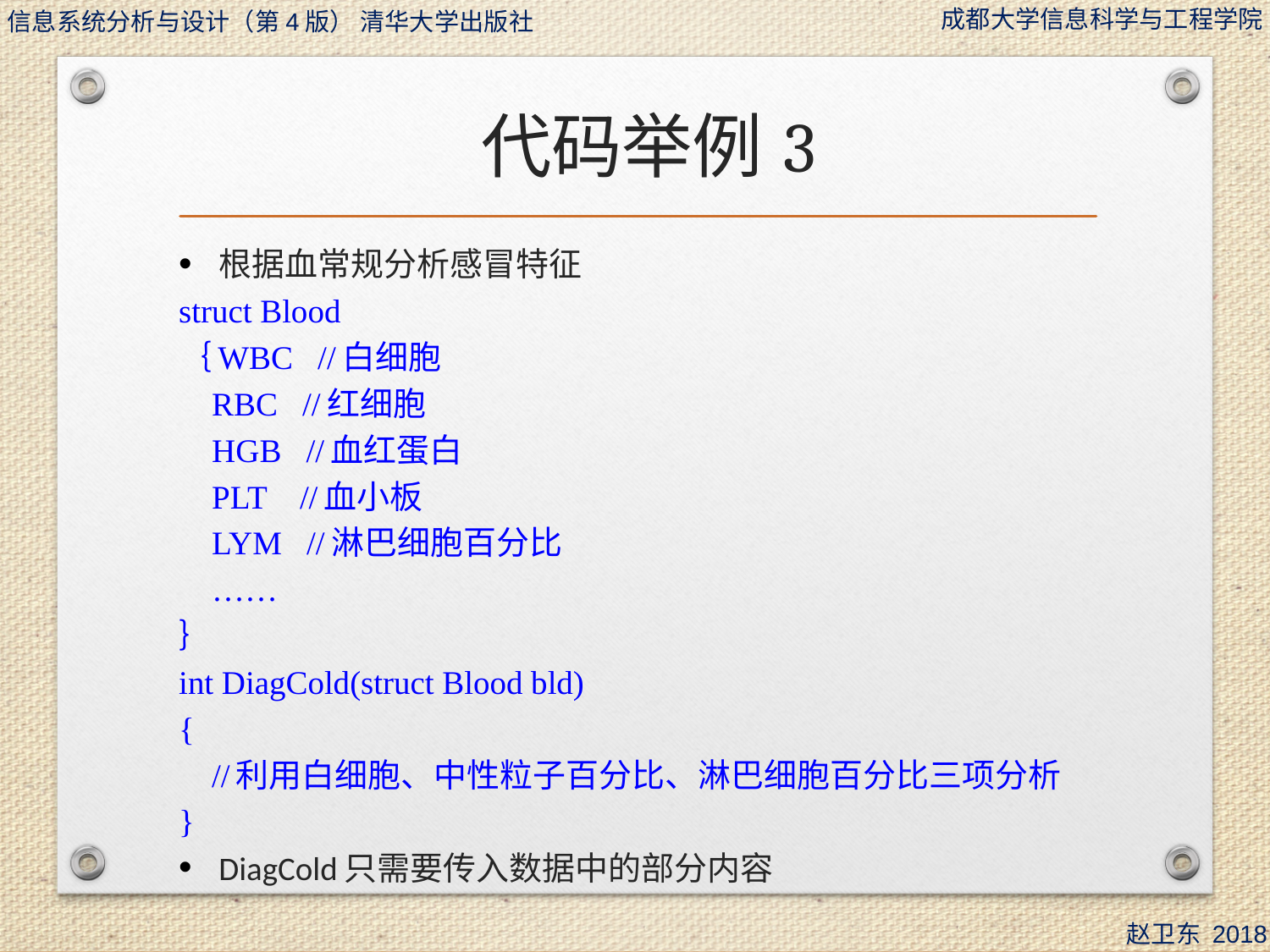

# 代码举例3
根据血常规分析感冒特征
struct Blood
｛WBC   //白细胞
    RBC   //红细胞
    HGB   //血红蛋白
    PLT    //血小板
    LYM   //淋巴细胞百分比
    ……
｝
int DiagCold(struct Blood bld)
{
    //利用白细胞、中性粒子百分比、淋巴细胞百分比三项分析
}
DiagCold只需要传入数据中的部分内容